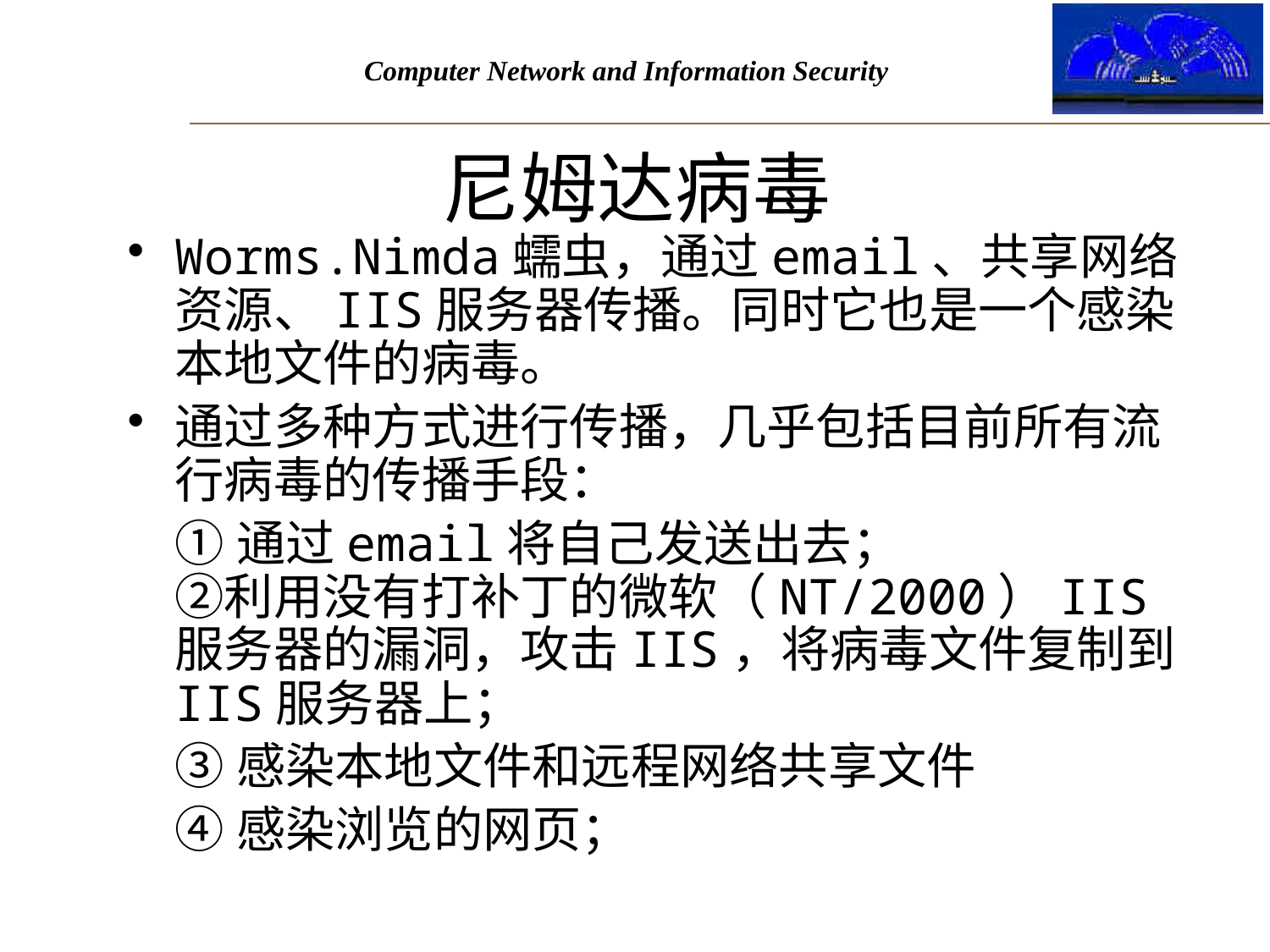

# 尼姆达病毒
Worms.Nimda蠕虫，通过email、共享网络资源、IIS服务器传播。同时它也是一个感染本地文件的病毒。
通过多种方式进行传播，几乎包括目前所有流行病毒的传播手段：
	①通过email将自己发送出去；
②利用没有打补丁的微软（NT/2000）IIS服务器的漏洞，攻击IIS，将病毒文件复制到IIS服务器上；
	③感染本地文件和远程网络共享文件
	④感染浏览的网页；